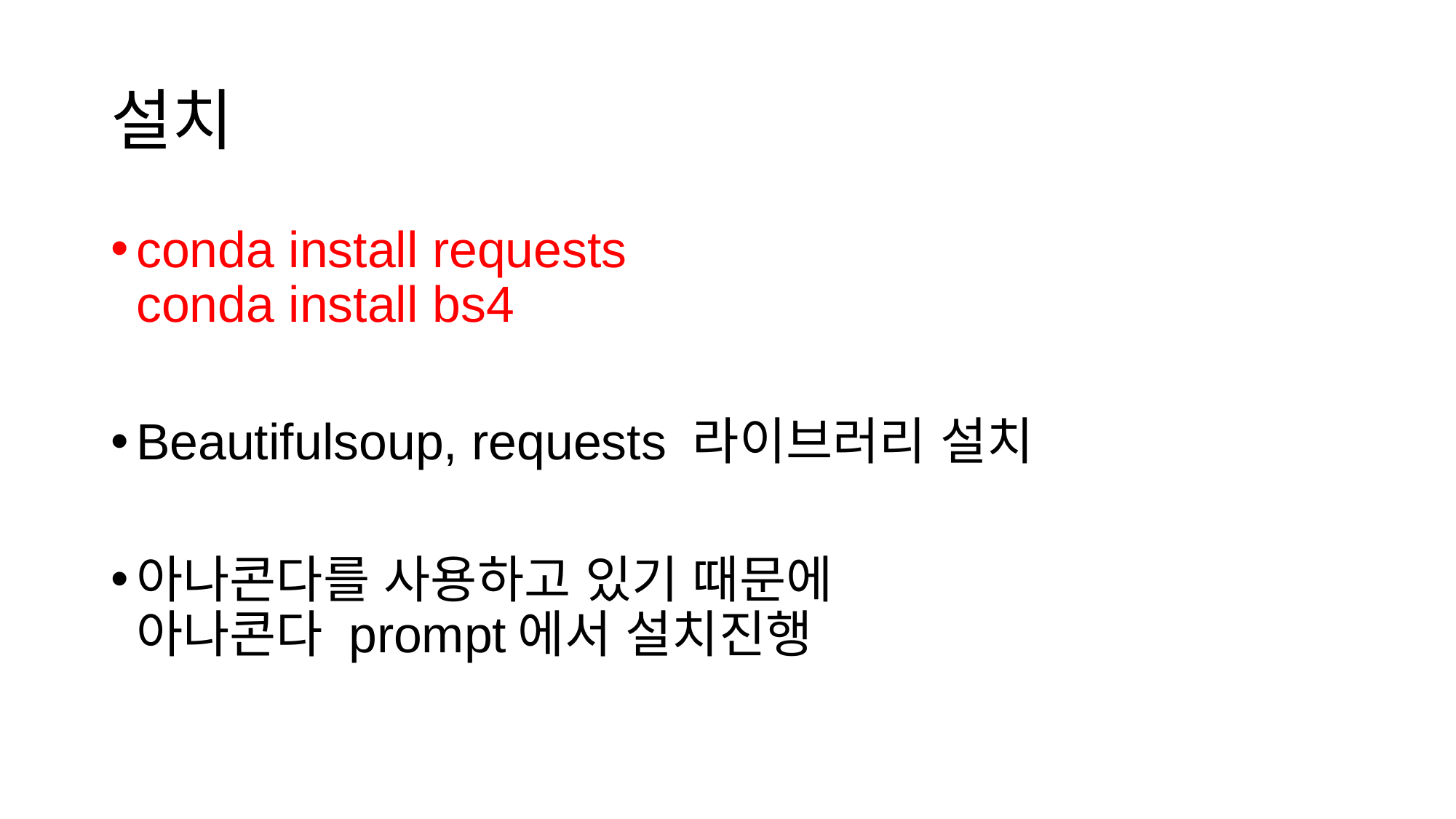

# 설치
conda install requests
conda install bs4

Beautifulsoup, requests 라이브러리 설치

아나콘다를 사용하고 있기 때문에
아나콘다 prompt에서 설치진행